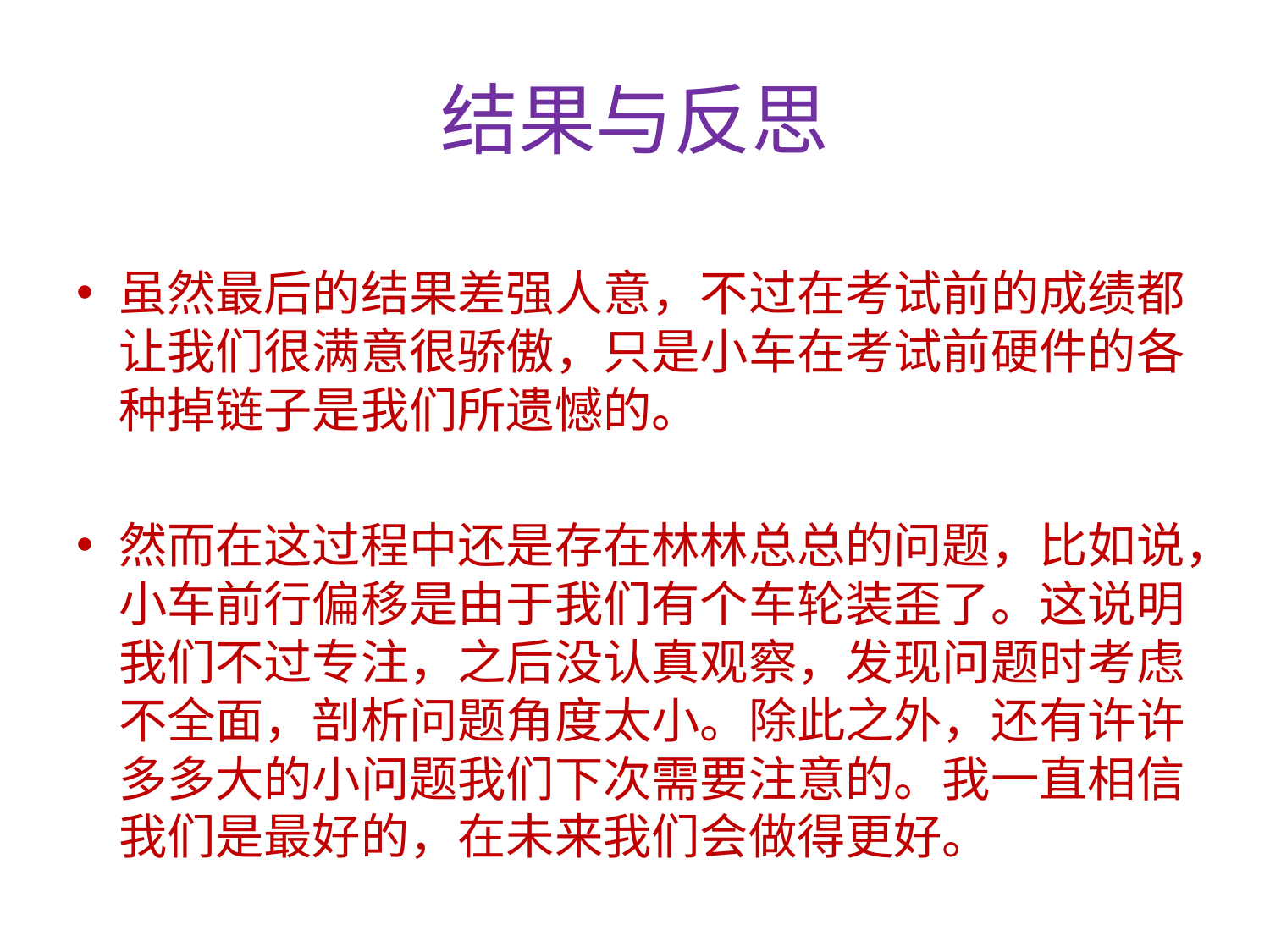

# 结果与反思
虽然最后的结果差强人意，不过在考试前的成绩都让我们很满意很骄傲，只是小车在考试前硬件的各种掉链子是我们所遗憾的。

然而在这过程中还是存在林林总总的问题，比如说，小车前行偏移是由于我们有个车轮装歪了。这说明我们不过专注，之后没认真观察，发现问题时考虑不全面，剖析问题角度太小。除此之外，还有许许多多大的小问题我们下次需要注意的。我一直相信我们是最好的，在未来我们会做得更好。